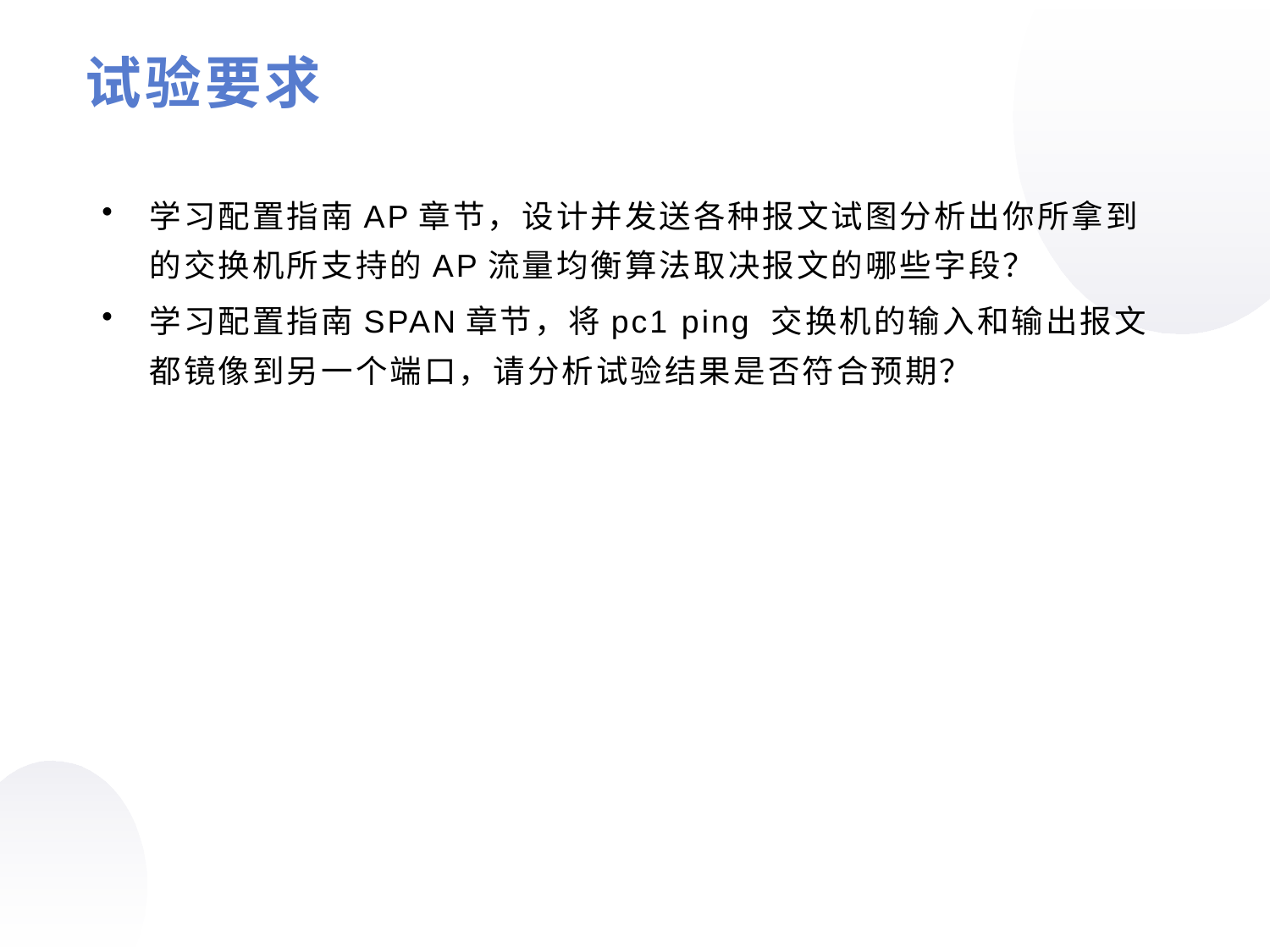

试验要求
学习配置指南AP章节，设计并发送各种报文试图分析出你所拿到的交换机所支持的AP流量均衡算法取决报文的哪些字段？
学习配置指南SPAN章节，将pc1 ping 交换机的输入和输出报文都镜像到另一个端口，请分析试验结果是否符合预期？